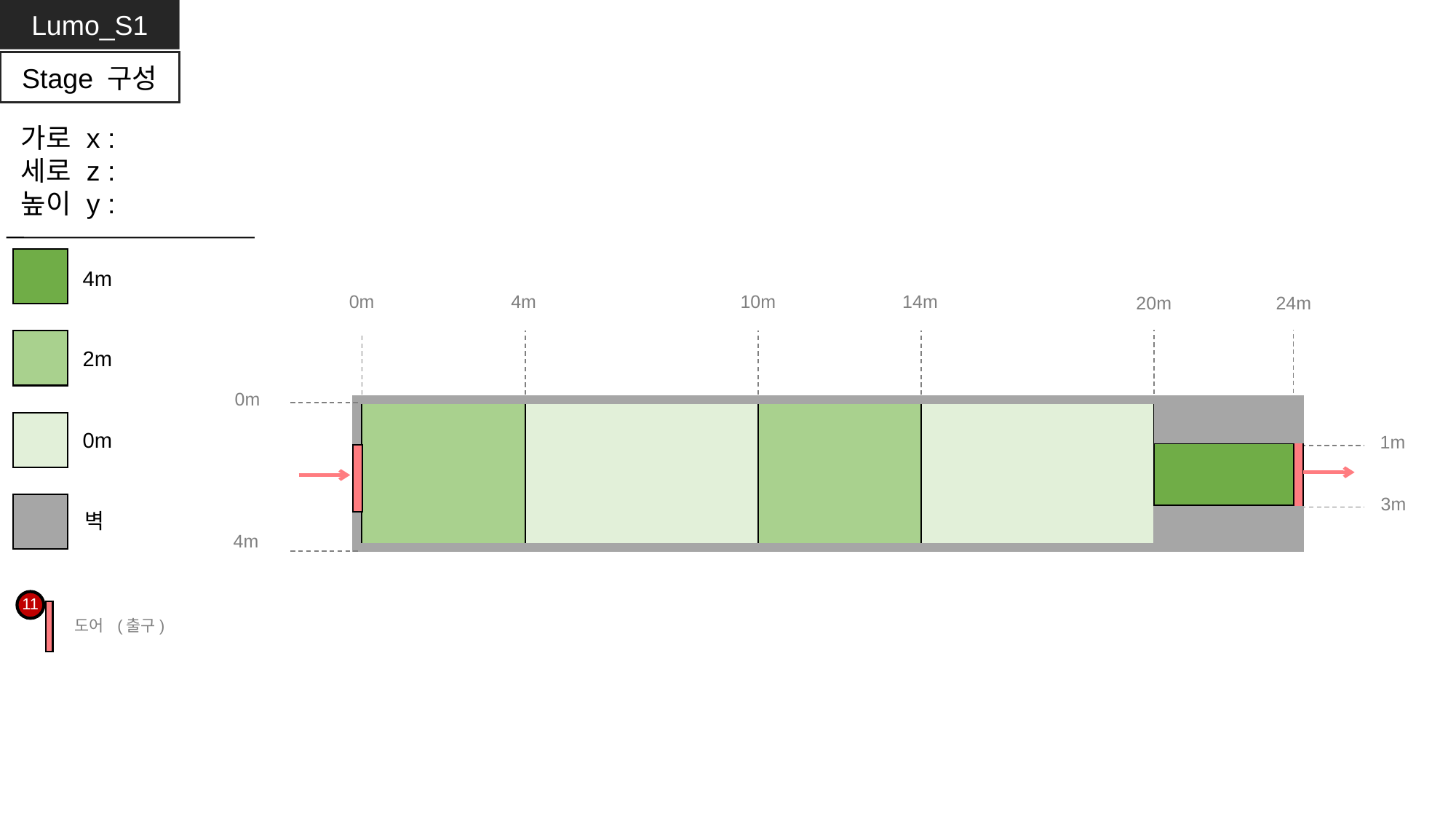

Lumo_S1
Stage 구성
가로 x :
세로 z :
높이 y :

4m

2m

0m

벽
0m
4m
10m
14m
20m
24m
0m

1m

3m

4m

11

도어  (출구)